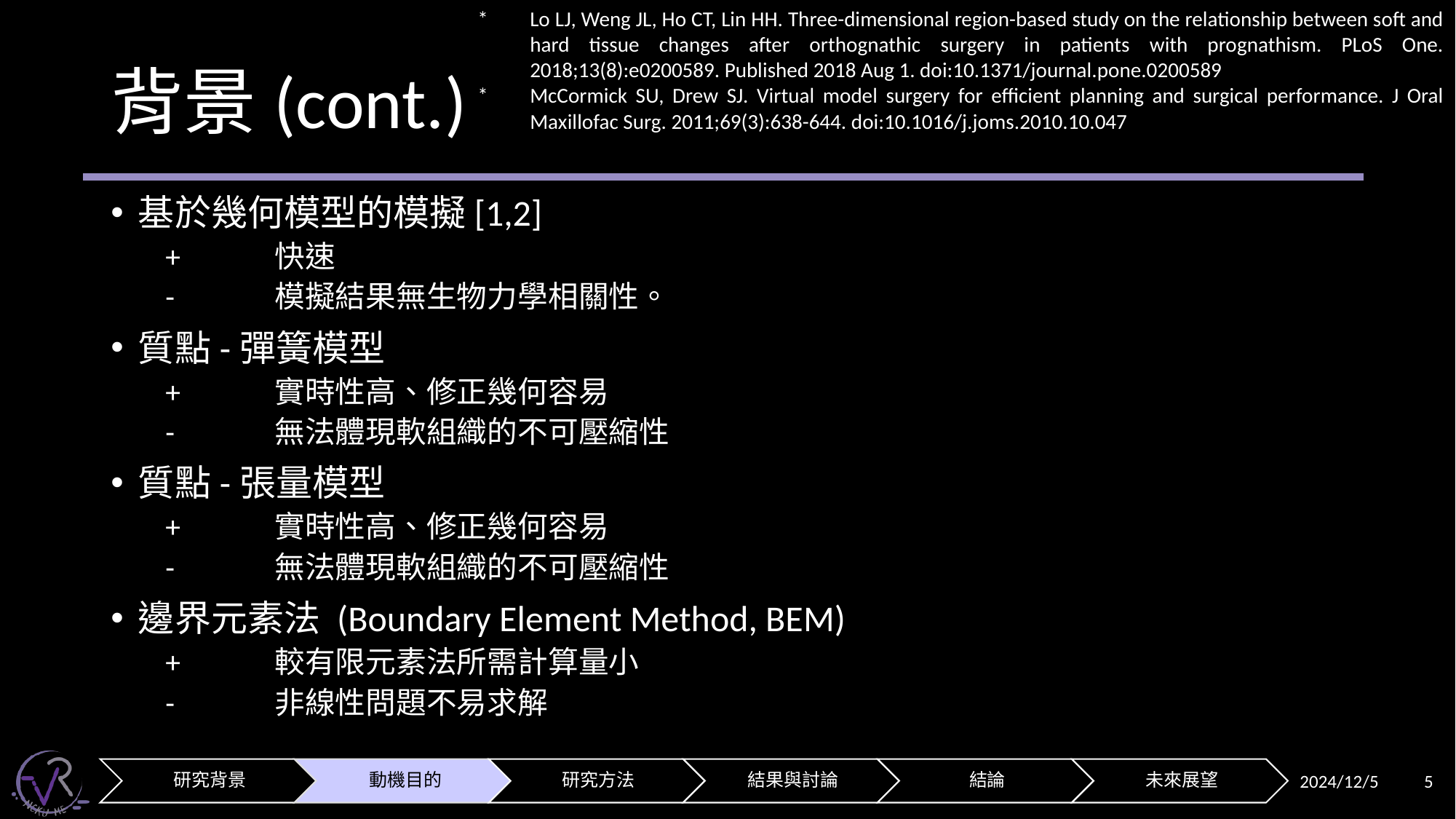

*	Lo LJ, Weng JL, Ho CT, Lin HH. Three-dimensional region-based study on the relationship between soft and hard tissue changes after orthognathic surgery in patients with prognathism. PLoS One. 2018;13(8):e0200589. Published 2018 Aug 1. doi:10.1371/journal.pone.0200589
*	McCormick SU, Drew SJ. Virtual model surgery for efficient planning and surgical performance. J Oral Maxillofac Surg. 2011;69(3):638-644. doi:10.1016/j.joms.2010.10.047
# 背景(cont.)
基於幾何模型的模擬[1,2]
+	快速
-	模擬結果無生物力學相關性。
質點-彈簧模型
+	實時性高、修正幾何容易
-	無法體現軟組織的不可壓縮性
質點-張量模型
+	實時性高、修正幾何容易
-	無法體現軟組織的不可壓縮性
邊界元素法 (Boundary Element Method, BEM)
+	較有限元素法所需計算量小
-	非線性問題不易求解
2024/12/5
5